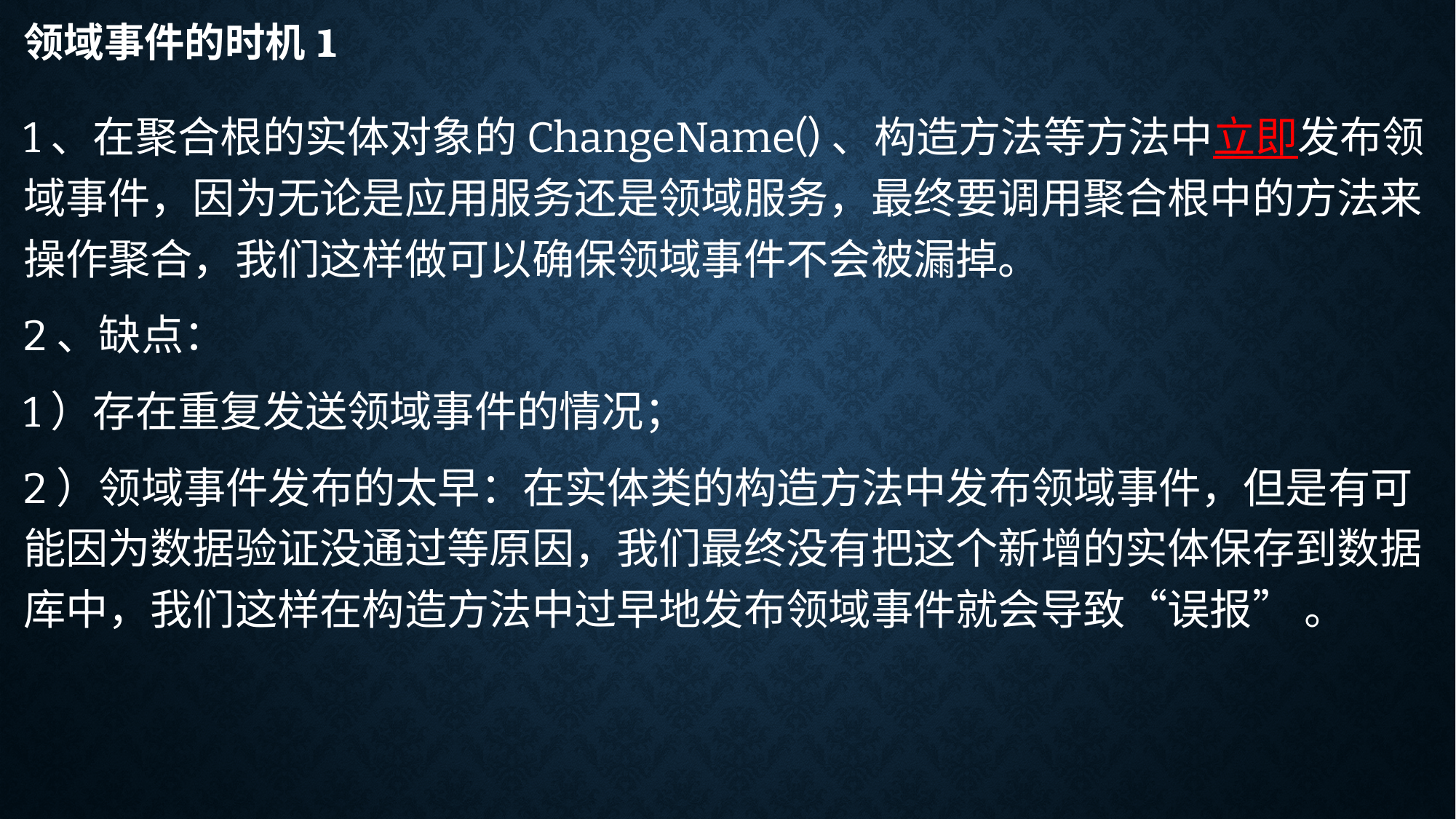

# 领域事件的时机1
1、在聚合根的实体对象的ChangeName()、构造方法等方法中立即发布领域事件，因为无论是应用服务还是领域服务，最终要调用聚合根中的方法来操作聚合，我们这样做可以确保领域事件不会被漏掉。
2、缺点：
1）存在重复发送领域事件的情况；
2）领域事件发布的太早：在实体类的构造方法中发布领域事件，但是有可能因为数据验证没通过等原因，我们最终没有把这个新增的实体保存到数据库中，我们这样在构造方法中过早地发布领域事件就会导致“误报” 。